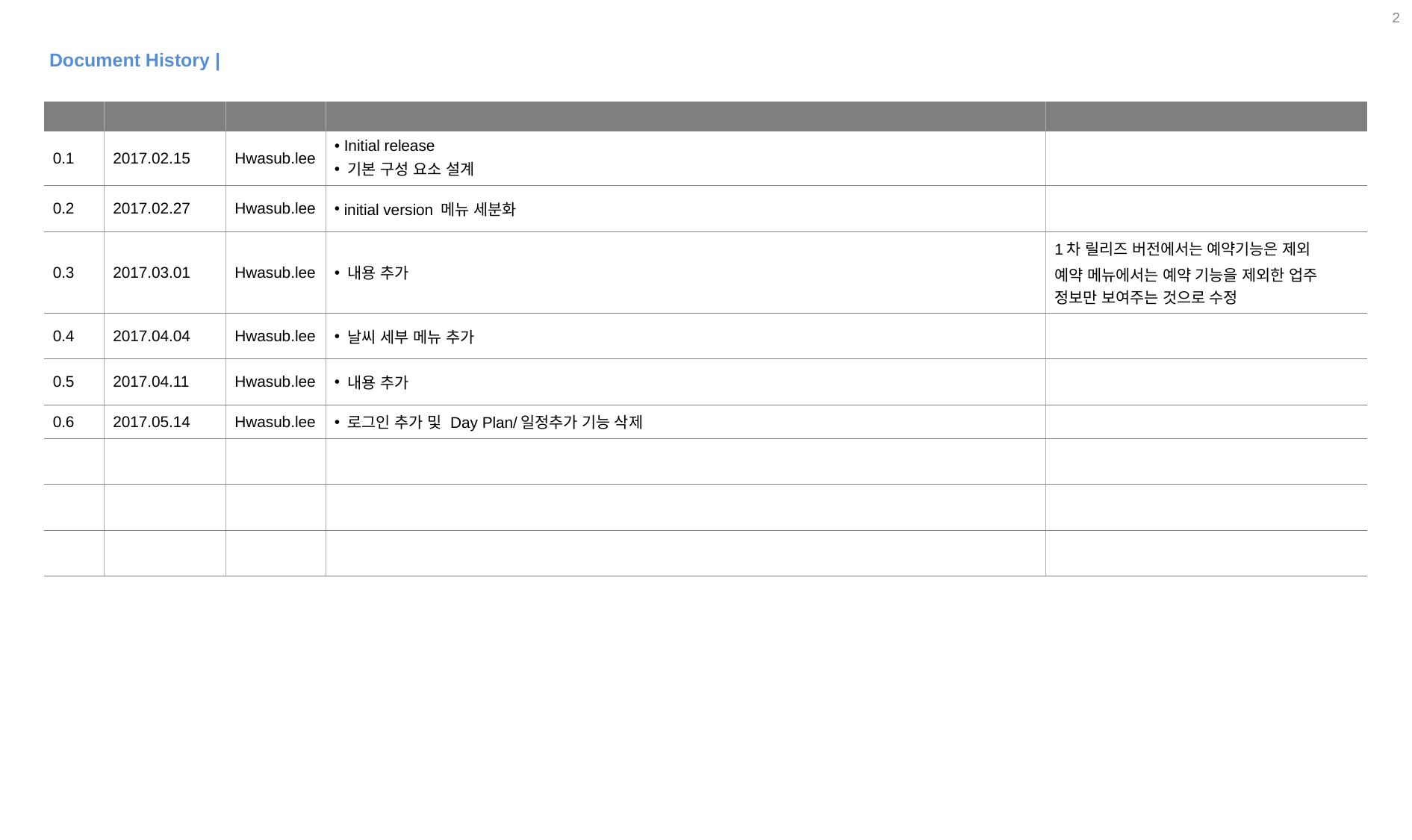

Document History |
| Ver. | Date | Author | Description | Review |
| --- | --- | --- | --- | --- |
| 0.1 | 2017.02.15 | Hwasub.lee | Initial release 기본 구성 요소 설계 |  |
| 0.2 | 2017.02.27 | Hwasub.lee | initial version 메뉴 세분화 |  |
| 0.3 | 2017.03.01 | Hwasub.lee | 내용 추가 | 1차 릴리즈 버전에서는 예약기능은 제외 예약 메뉴에서는 예약 기능을 제외한 업주 정보만 보여주는 것으로 수정 |
| 0.4 | 2017.04.04 | Hwasub.lee | 날씨 세부 메뉴 추가 |  |
| 0.5 | 2017.04.11 | Hwasub.lee | 내용 추가 |  |
| 0.6 | 2017.05.14 | Hwasub.lee | 로그인 추가 및 Day Plan/일정추가 기능 삭제 |  |
|  |  |  |  |  |
|  |  |  |  |  |
|  |  |  |  |  |